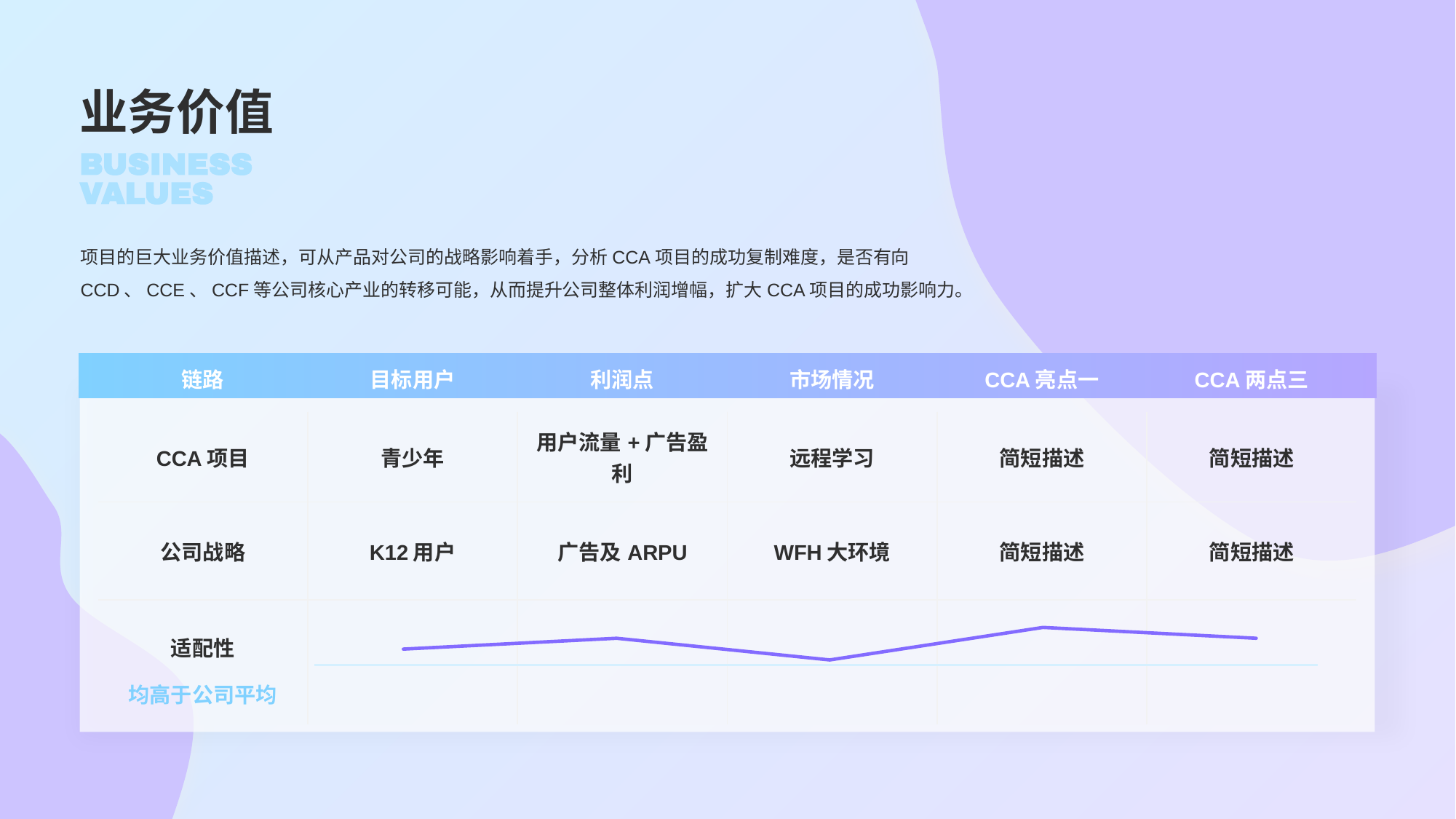

# 业务价值
BUSINESS
VALUES
项目的巨大业务价值描述，可从产品对公司的战略影响着手，分析CCA项目的成功复制难度，是否有向CCD、CCE、CCF等公司核心产业的转移可能，从而提升公司整体利润增幅，扩大CCA项目的成功影响力。
| 链路 | 目标用户 | 利润点 | 市场情况 | CCA亮点一 | CCA两点三 |
| --- | --- | --- | --- | --- | --- |
| CCA项目 | 青少年 | 用户流量+广告盈利 | 远程学习 | 简短描述 | 简短描述 |
| 公司战略 | K12用户 | 广告及ARPU | WFH大环境 | 简短描述 | 简短描述 |
| 适配性 均高于公司平均 |  |  |  |  |  |

### Chart

| Category | Sales |
|---|---|
| 1st Qtr | 3.0 |
| 2nd Qtr | 3.5 |
| 3rd Qtr | 2.5 |
| 4th Qtr | 4.0 |
| 4th Qtr | 3.5 |